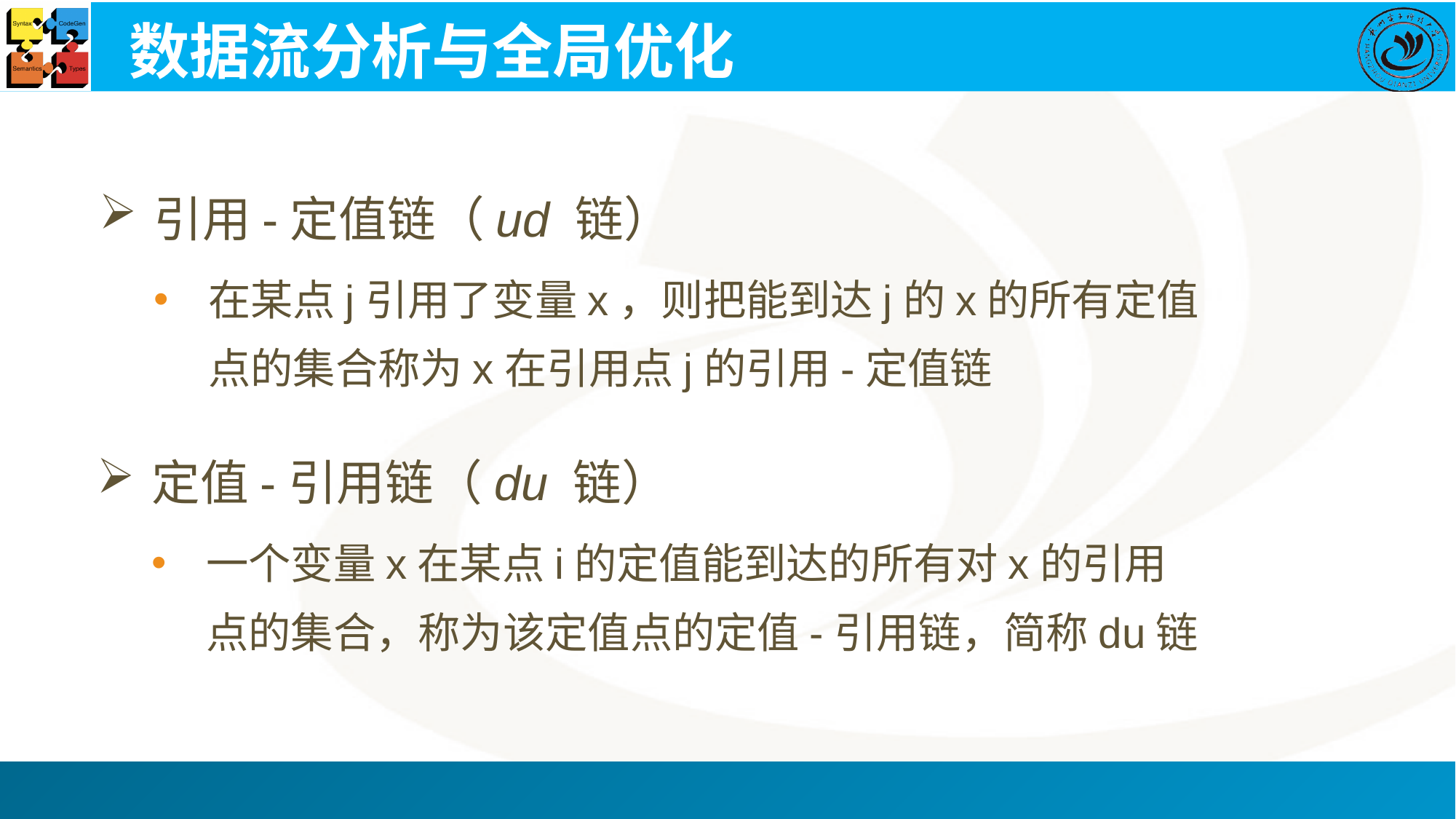

# 数据流分析与全局优化
引用-定值链（ud 链）
在某点j引用了变量x，则把能到达j的x的所有定值点的集合称为x在引用点j的引用-定值链
定值-引用链（du 链）
一个变量x在某点i的定值能到达的所有对x的引用点的集合，称为该定值点的定值-引用链，简称du链
55